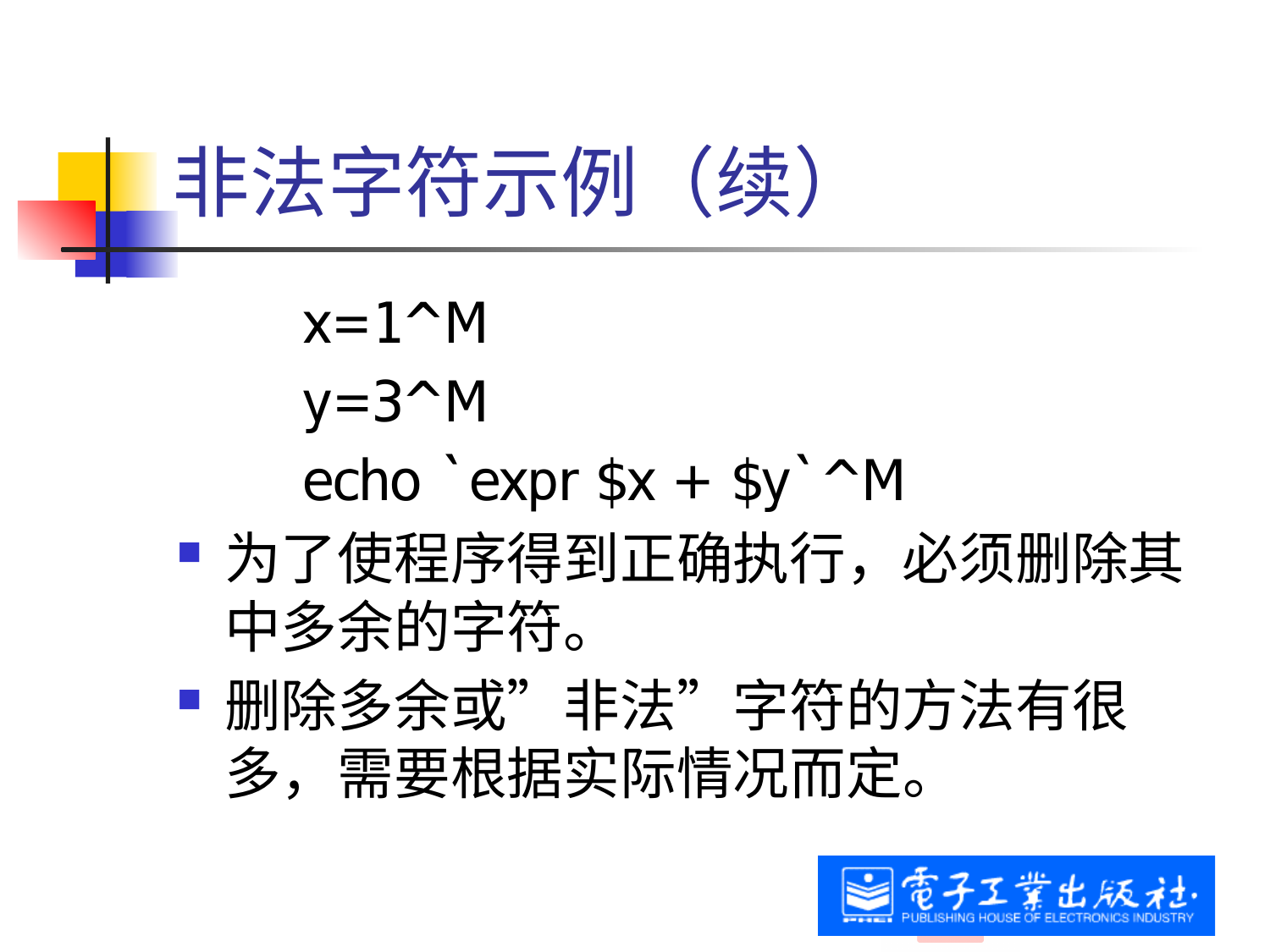

# 非法字符示例（续）
	x=1^M
	y=3^M
	echo `expr $x + $y`^M
为了使程序得到正确执行，必须删除其中多余的字符。
删除多余或”非法”字符的方法有很多，需要根据实际情况而定。